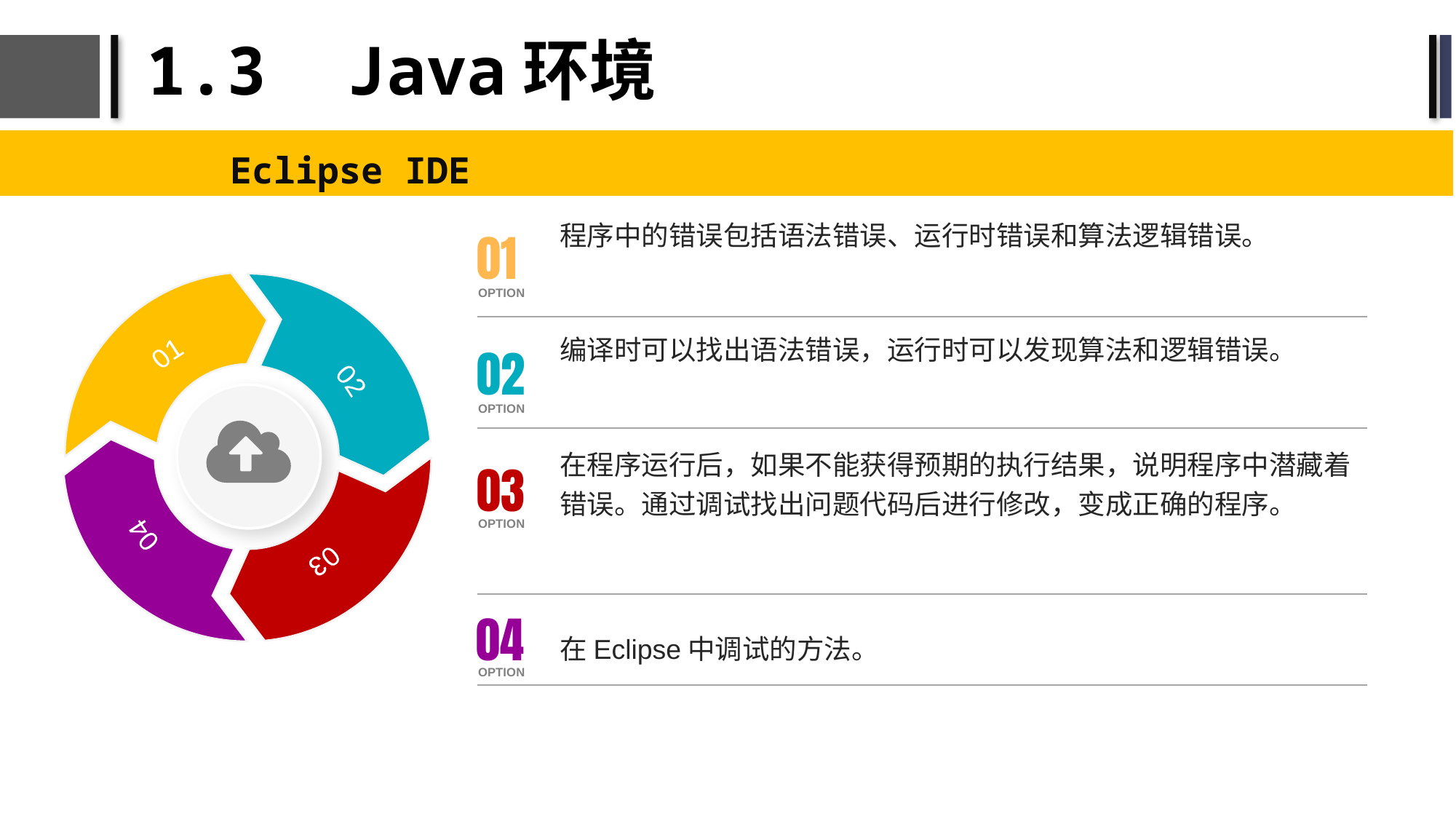

# 1.3  Java环境

Eclipse IDE
程序中的错误包括语法错误、运行时错误和算法逻辑错误。
01
OPTION

01
02
04
03

编译时可以找出语法错误，运行时可以发现算法和逻辑错误。
02
OPTION
在程序运行后，如果不能获得预期的执行结果，说明程序中潜藏着错误。通过调试找出问题代码后进行修改，变成正确的程序。
03
OPTION
04
OPTION
在Eclipse中调试的方法。